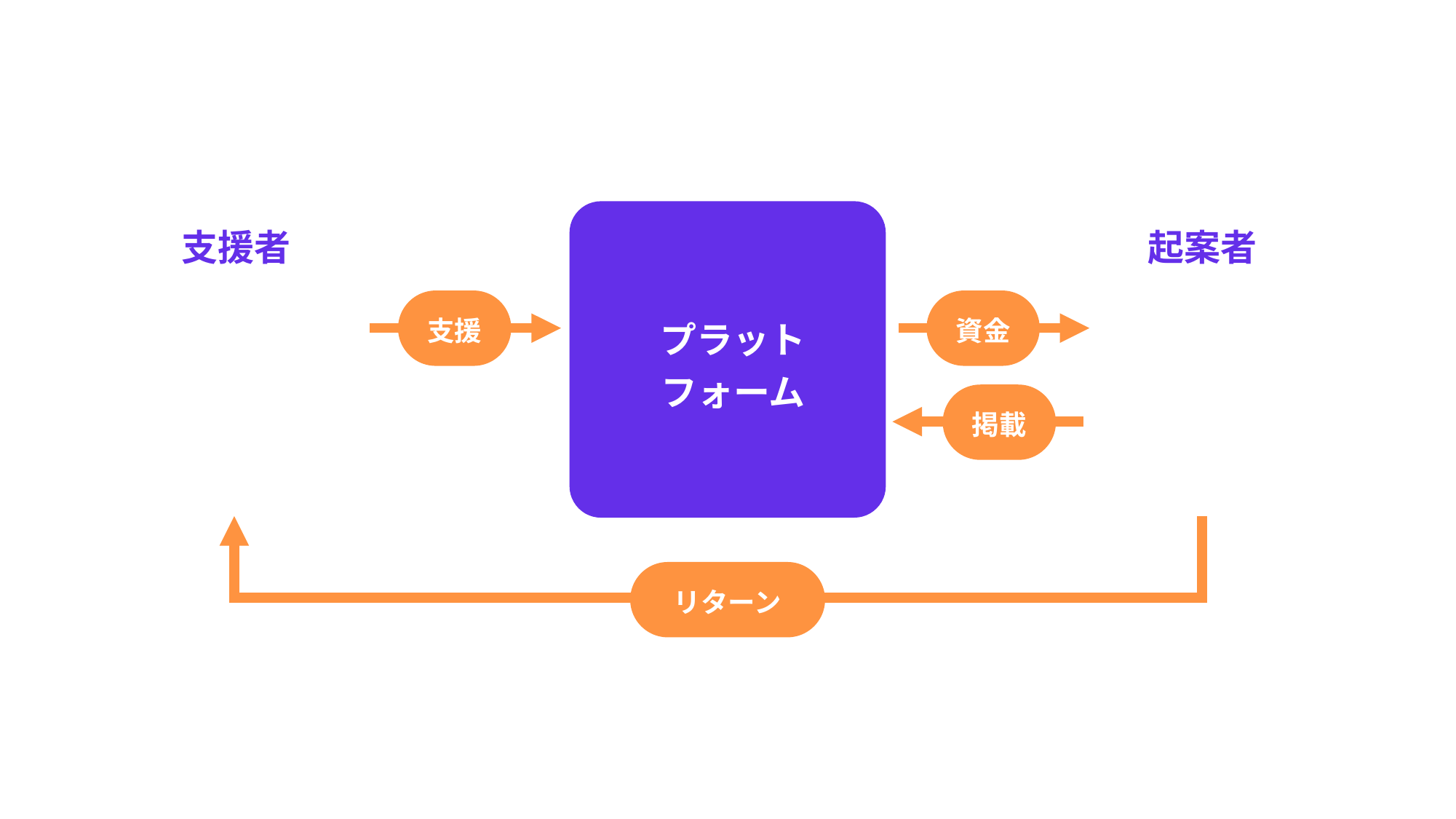

支援者
起案者
支援
資金
プラットフォーム
掲載
リターン